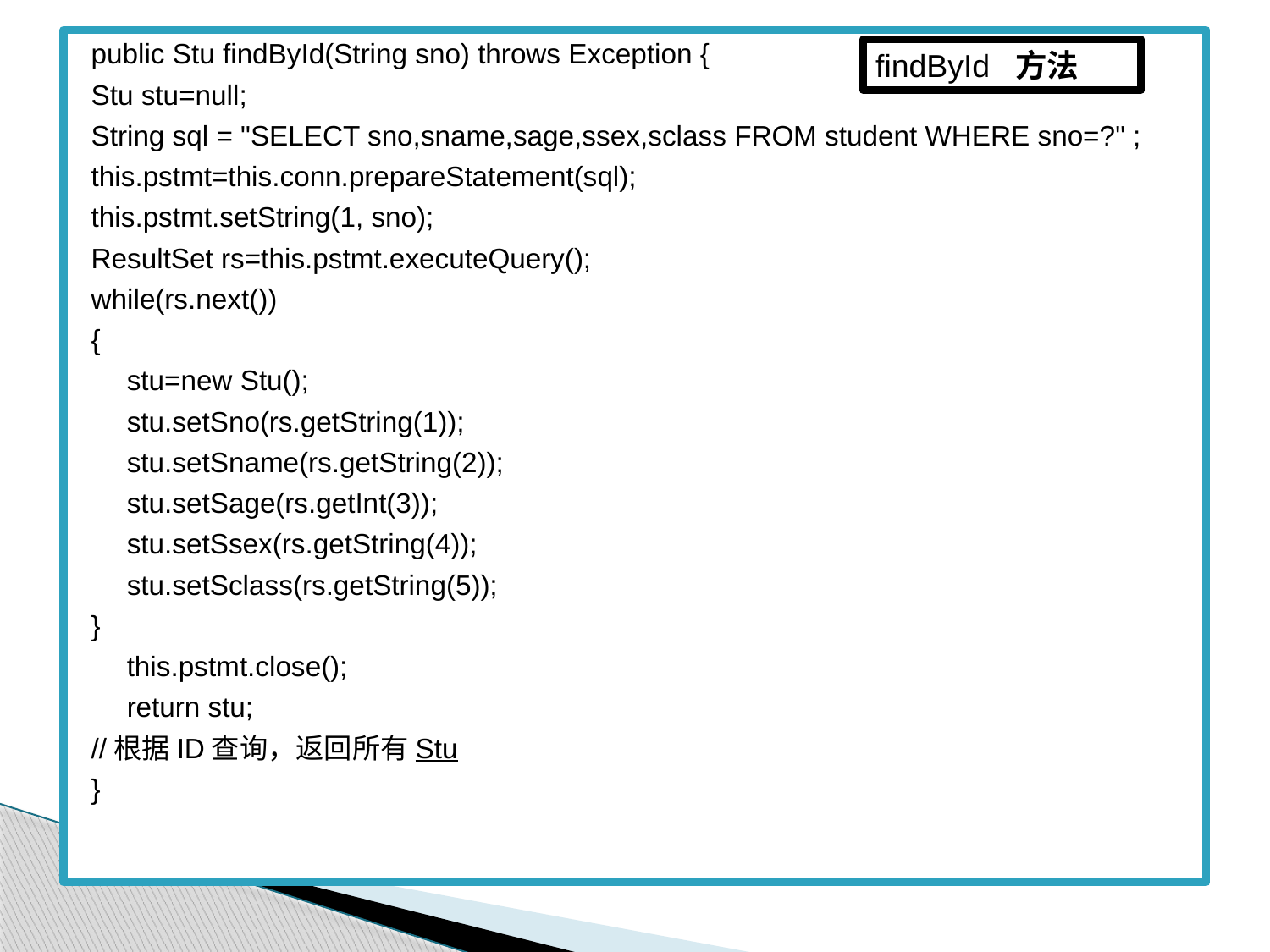

public Stu findById(String sno) throws Exception {
Stu stu=null;
String sql = "SELECT sno,sname,sage,ssex,sclass FROM student WHERE sno=?" ;
this.pstmt=this.conn.prepareStatement(sql);
this.pstmt.setString(1, sno);
ResultSet rs=this.pstmt.executeQuery();
while(rs.next())
{
	stu=new Stu();
	stu.setSno(rs.getString(1));
	stu.setSname(rs.getString(2));
	stu.setSage(rs.getInt(3));
	stu.setSsex(rs.getString(4));
	stu.setSclass(rs.getString(5));
}
	this.pstmt.close();
	return stu;
//根据ID查询，返回所有Stu
}
findById  方法